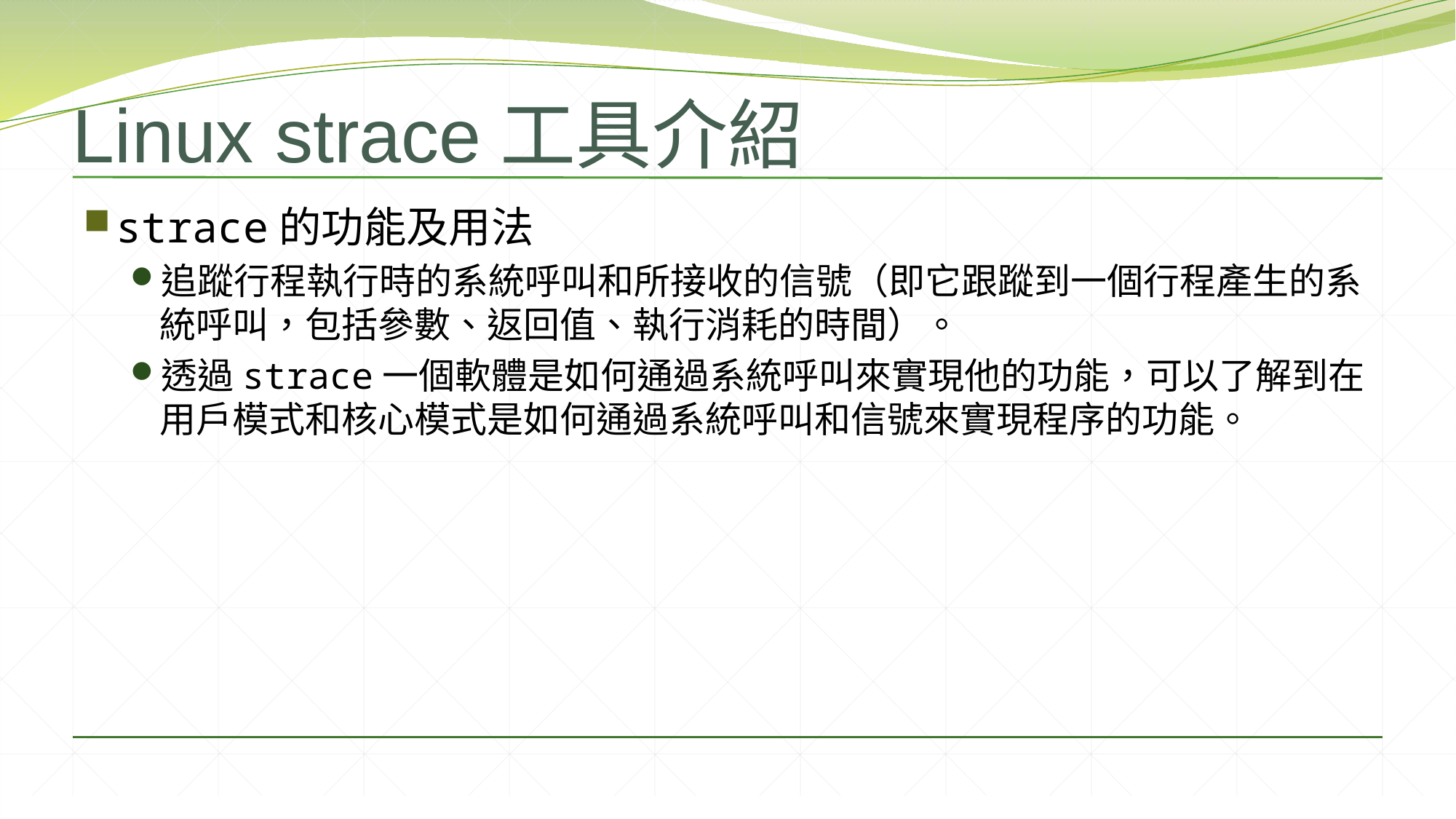

# Linux strace工具介紹
strace的功能及用法
追蹤行程執行時的系統呼叫和所接收的信號（即它跟蹤到一個行程產生的系統呼叫，包括參數、返回值、執行消耗的時間）。
透過strace一個軟體是如何通過系統呼叫來實現他的功能，可以了解到在用戶模式和核心模式是如何通過系統呼叫和信號來實現程序的功能。